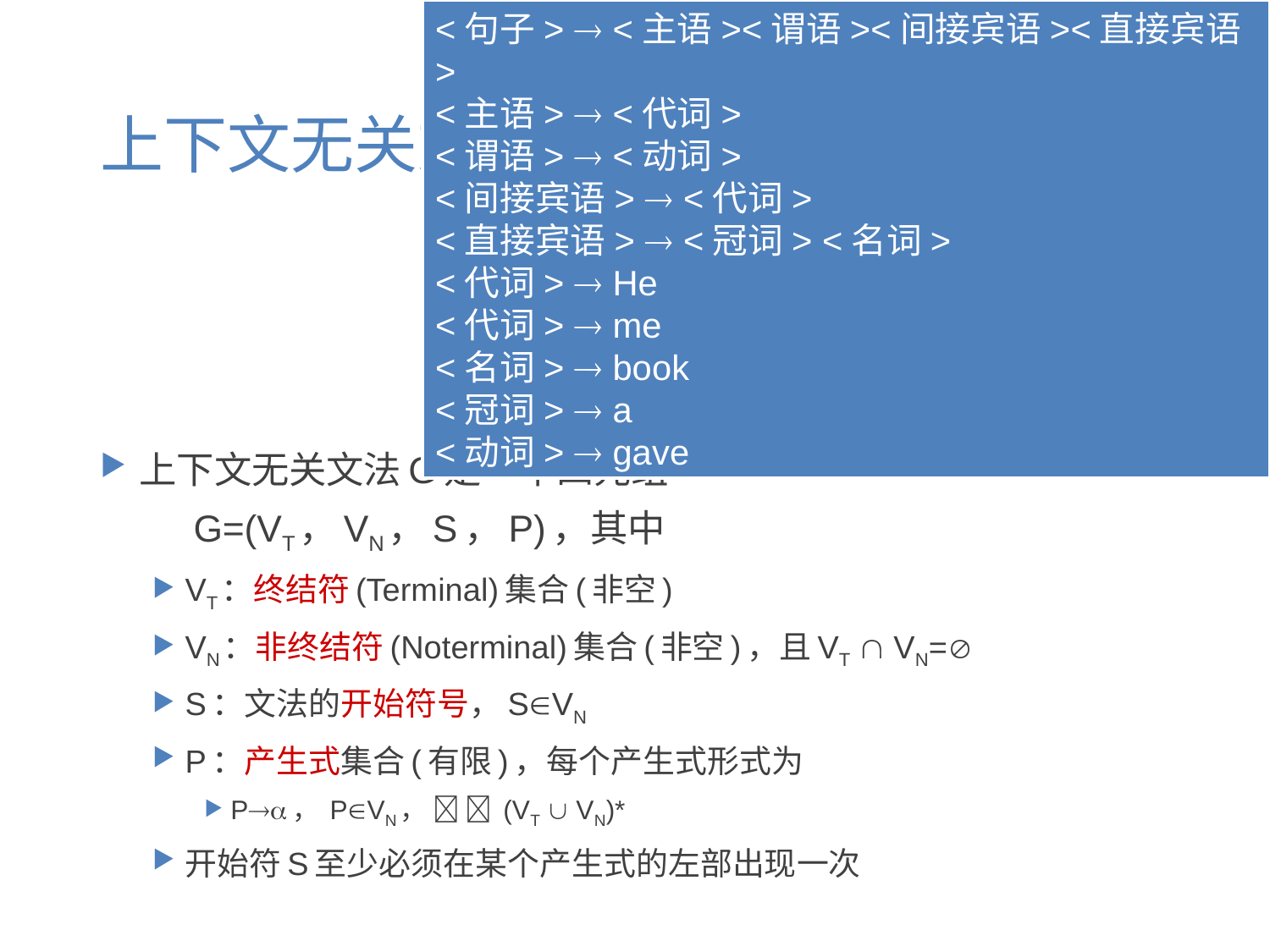

<句子> → <主语><谓语><间接宾语><直接宾语>
<主语> → <代词>
<谓语> → <动词>
<间接宾语> → <代词>
<直接宾语> → <冠词> <名词>
<代词> → He
<代词> → me
<名词> → book
<冠词> → a
<动词> → gave
# 上下文无关文法
上下文无关文法G是一个四元组
         G=(VT，VN，S，P)，其中
VT：终结符(Terminal)集合(非空)
VN：非终结符(Noterminal)集合(非空)，且VT ∩ VN=∅
S：文法的开始符号，S∈VN
P：产生式集合(有限)，每个产生式形式为
P→α， P∈VN， α ∈ (VT ∪ VN)*
开始符S至少必须在某个产生式的左部出现一次